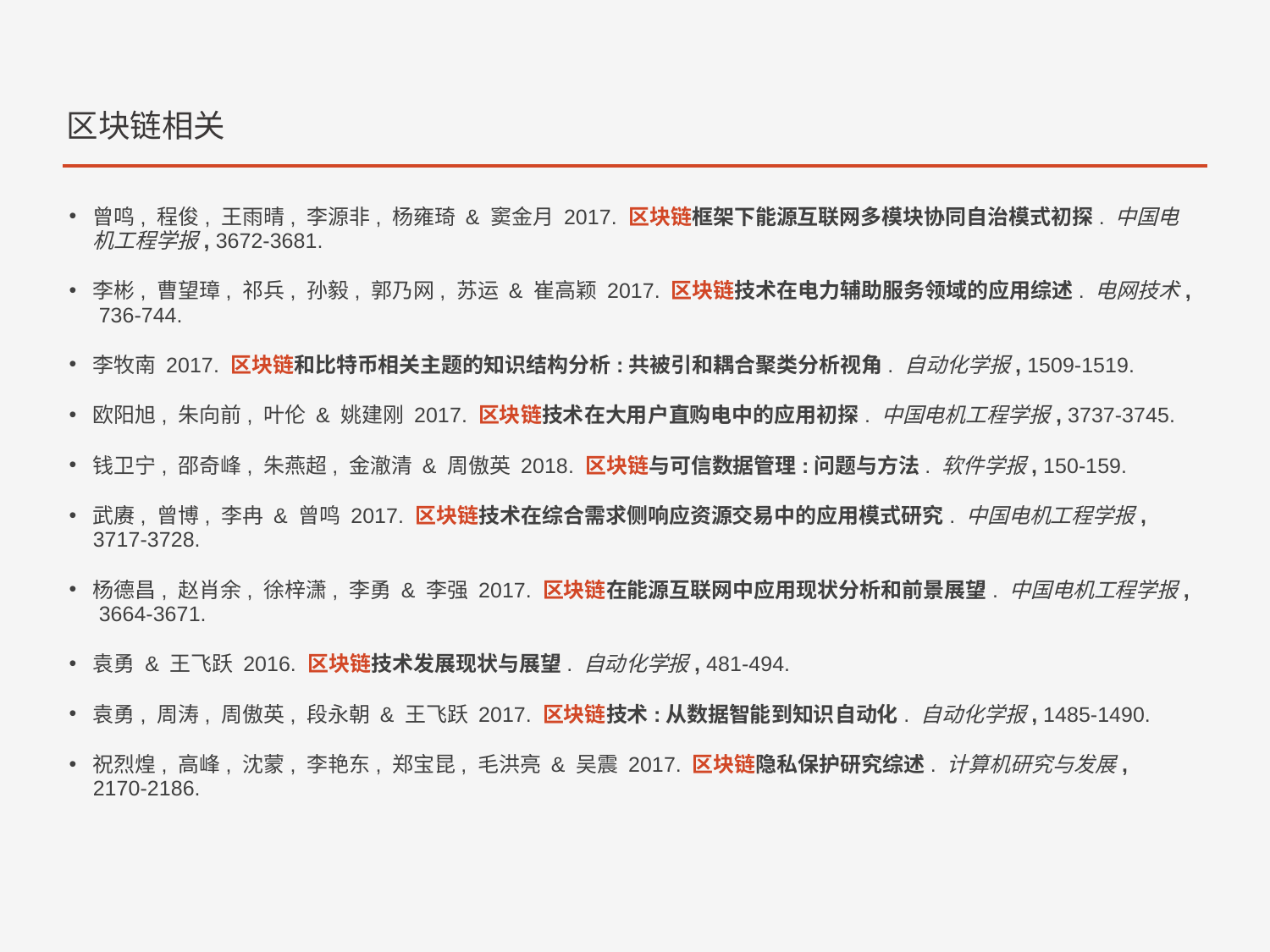

区块链相关
曾鸣, 程俊, 王雨晴, 李源非, 杨雍琦 & 窦金月 2017. 区块链框架下能源互联网多模块协同自治模式初探. 中国电机工程学报, 3672-3681.
李彬, 曹望璋, 祁兵, 孙毅, 郭乃网, 苏运 & 崔高颖 2017. 区块链技术在电力辅助服务领域的应用综述. 电网技术, 736-744.
李牧南 2017. 区块链和比特币相关主题的知识结构分析:共被引和耦合聚类分析视角. 自动化学报, 1509-1519.
欧阳旭, 朱向前, 叶伦 & 姚建刚 2017. 区块链技术在大用户直购电中的应用初探. 中国电机工程学报, 3737-3745.
钱卫宁, 邵奇峰, 朱燕超, 金澈清 & 周傲英 2018. 区块链与可信数据管理:问题与方法. 软件学报, 150-159.
武赓, 曾博, 李冉 & 曾鸣 2017. 区块链技术在综合需求侧响应资源交易中的应用模式研究. 中国电机工程学报, 3717-3728.
杨德昌, 赵肖余, 徐梓潇, 李勇 & 李强 2017. 区块链在能源互联网中应用现状分析和前景展望. 中国电机工程学报, 3664-3671.
袁勇 & 王飞跃 2016. 区块链技术发展现状与展望. 自动化学报, 481-494.
袁勇, 周涛, 周傲英, 段永朝 & 王飞跃 2017. 区块链技术:从数据智能到知识自动化. 自动化学报, 1485-1490.
祝烈煌, 高峰, 沈蒙, 李艳东, 郑宝昆, 毛洪亮 & 吴震 2017. 区块链隐私保护研究综述. 计算机研究与发展, 2170-2186.